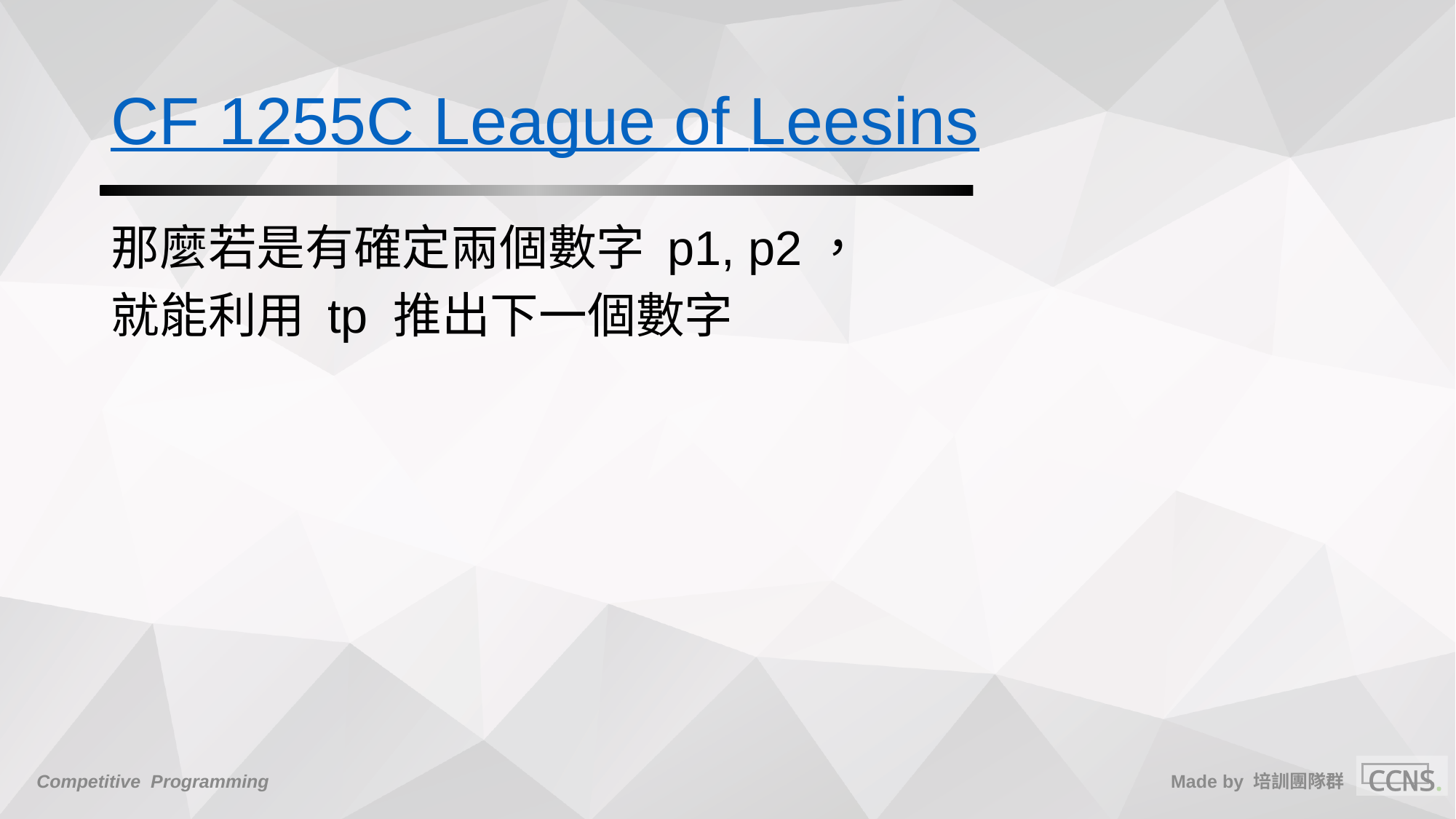

# CF 1255C League of Leesins
那麼若是有確定兩個數字 p1, p2，
就能利用 tp 推出下一個數字